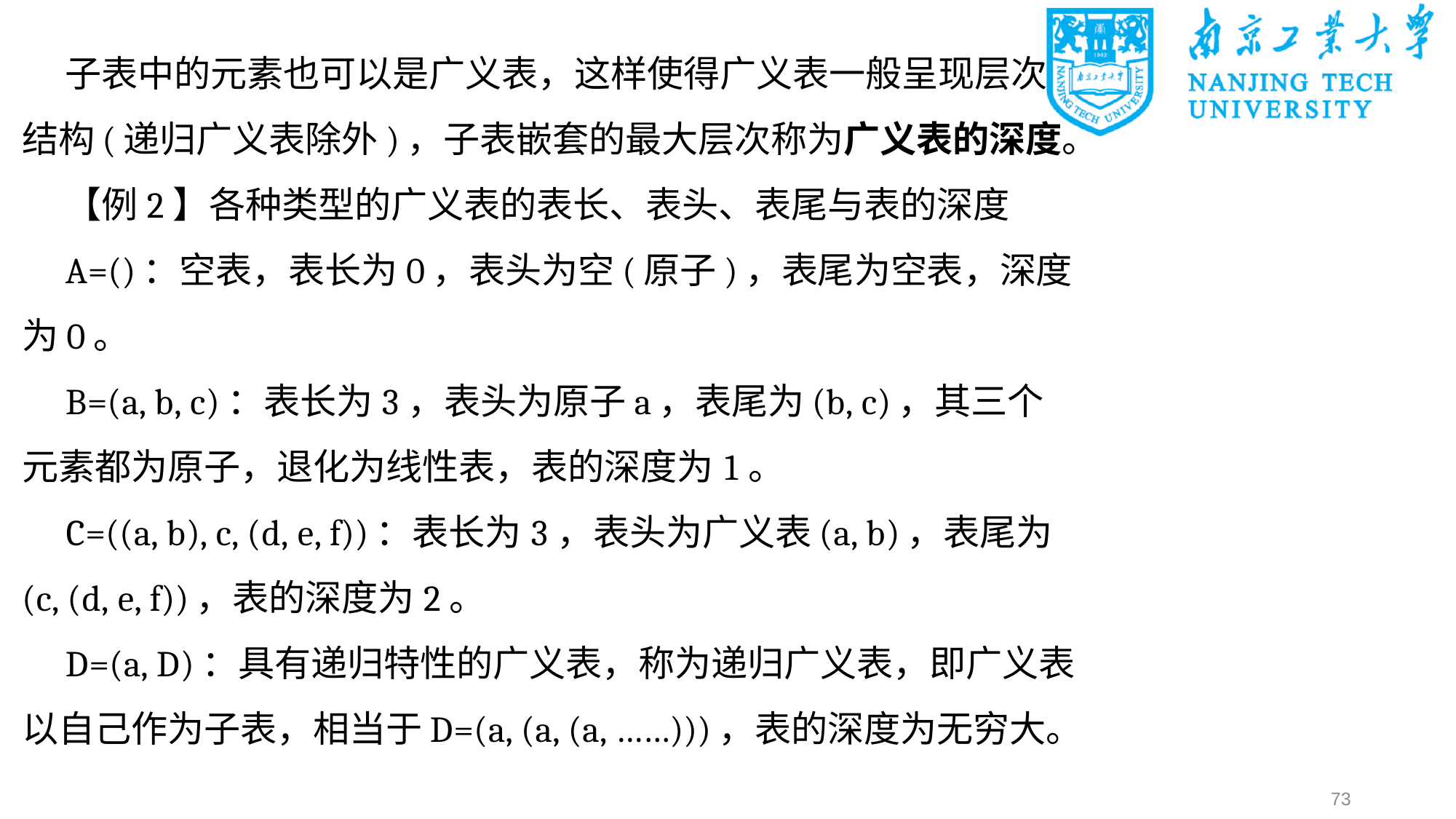

子表中的元素也可以是广义表，这样使得广义表一般呈现层次结构(递归广义表除外)，子表嵌套的最大层次称为广义表的深度。
【例2】各种类型的广义表的表长、表头、表尾与表的深度
A=()：空表，表长为0，表头为空(原子)，表尾为空表，深度为0。
B=(a, b, c)：表长为3，表头为原子a，表尾为(b, c)，其三个元素都为原子，退化为线性表，表的深度为1。
C=((a, b), c, (d, e, f))：表长为3，表头为广义表(a, b)，表尾为(c, (d, e, f))，表的深度为2。
D=(a, D)：具有递归特性的广义表，称为递归广义表，即广义表以自己作为子表，相当于D=(a, (a, (a, ……)))，表的深度为无穷大。
73